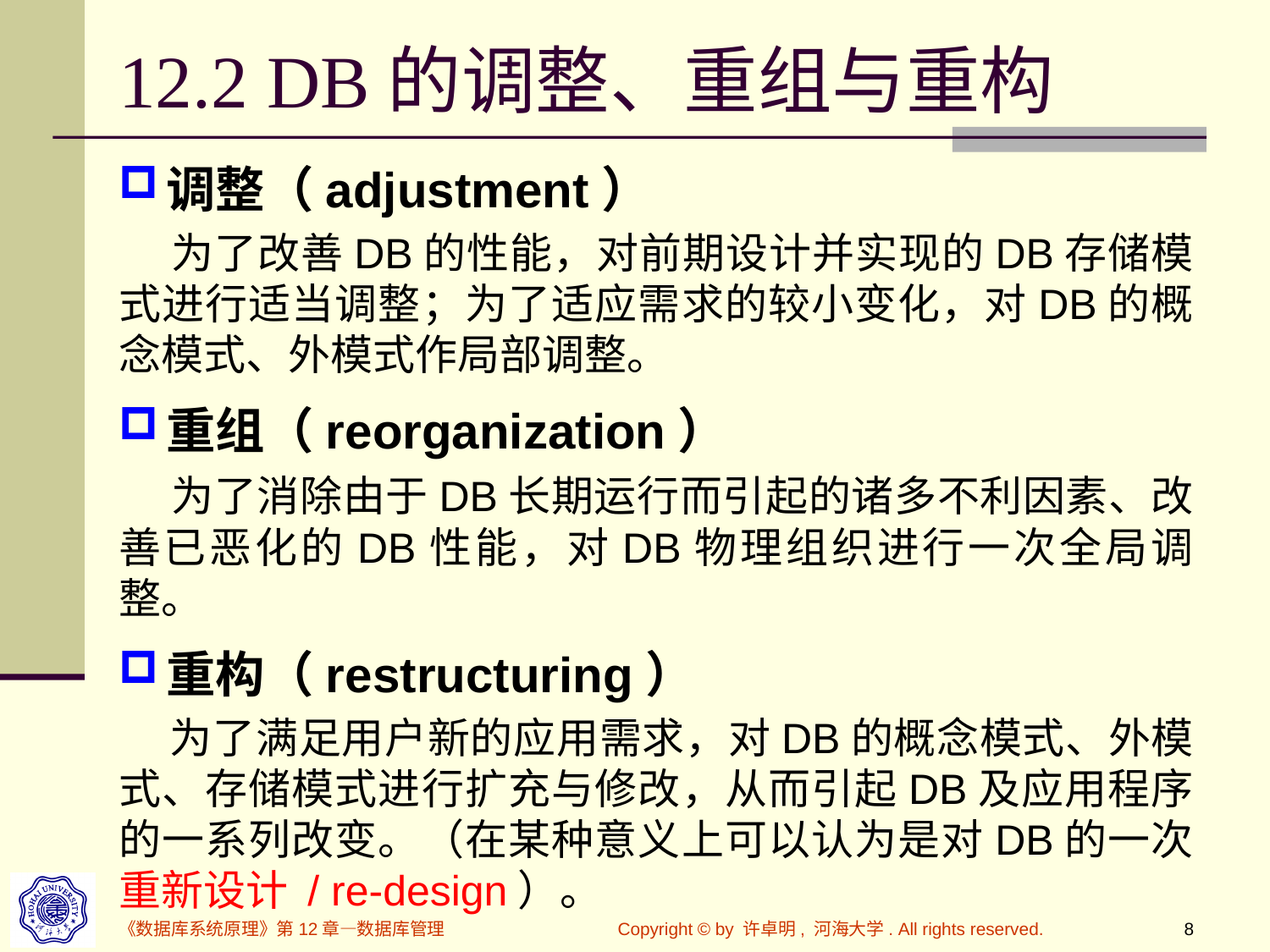

# 12.2 DB的调整、重组与重构
调整（adjustment）
    为了改善DB的性能，对前期设计并实现的DB存储模式进行适当调整；为了适应需求的较小变化，对DB的概念模式、外模式作局部调整。
重组（reorganization）
    为了消除由于DB长期运行而引起的诸多不利因素、改善已恶化的DB性能，对DB物理组织进行一次全局调整。
重构（restructuring）
    为了满足用户新的应用需求，对DB的概念模式、外模式、存储模式进行扩充与修改，从而引起DB及应用程序的一系列改变。（在某种意义上可以认为是对DB的一次重新设计 / re-design）。
《数据库系统原理》第12章—数据库管理
Copyright © by 许卓明, 河海大学. All rights reserved.
8